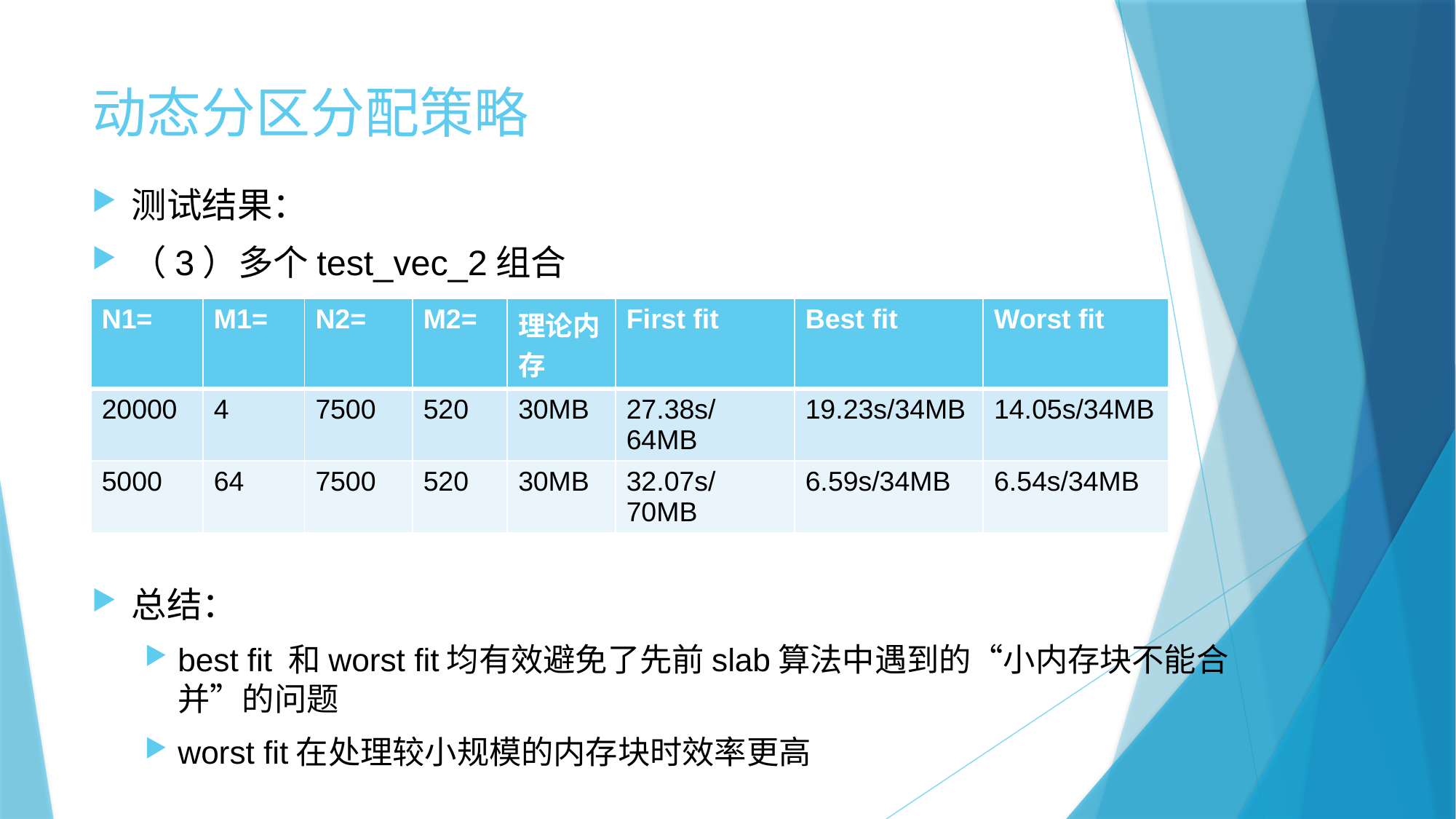

# 动态分区分配策略
测试结果：
（3）多个test_vec_2组合

总结：
best fit 和worst fit均有效避免了先前slab算法中遇到的“小内存块不能合并”的问题
worst fit在处理较小规模的内存块时效率更高

| N1= | M1= | N2= | M2= | 理论内存 | First fit | Best fit | Worst fit |
| --- | --- | --- | --- | --- | --- | --- | --- |
| 20000 | 4 | 7500 | 520 | 30MB | 27.38s/64MB | 19.23s/34MB | 14.05s/34MB |
| 5000 | 64 | 7500 | 520 | 30MB | 32.07s/70MB | 6.59s/34MB | 6.54s/34MB |